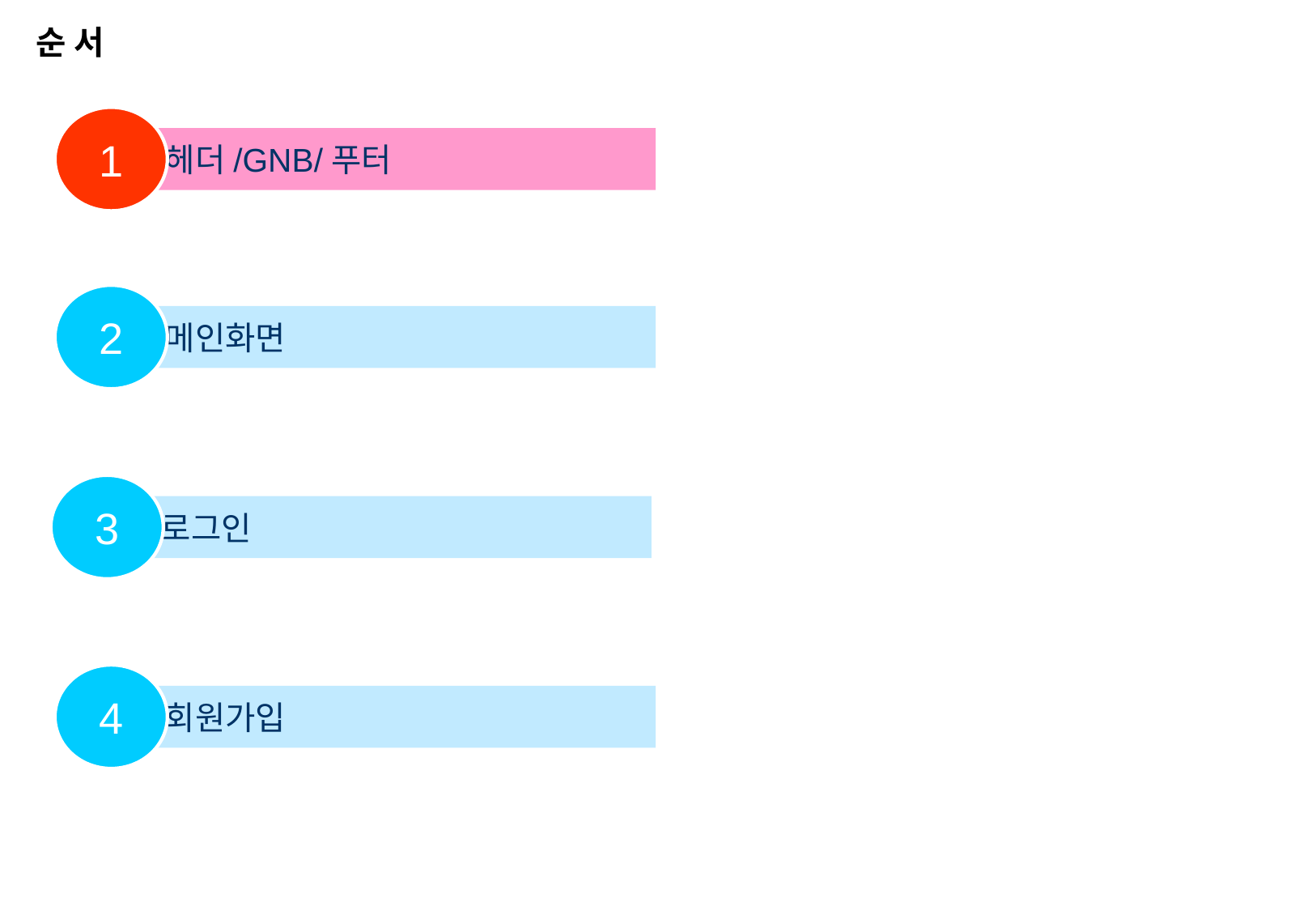

순 서

1
      헤더/GNB/푸터
2
      메인화면
3
      로그인
4
      회원가입